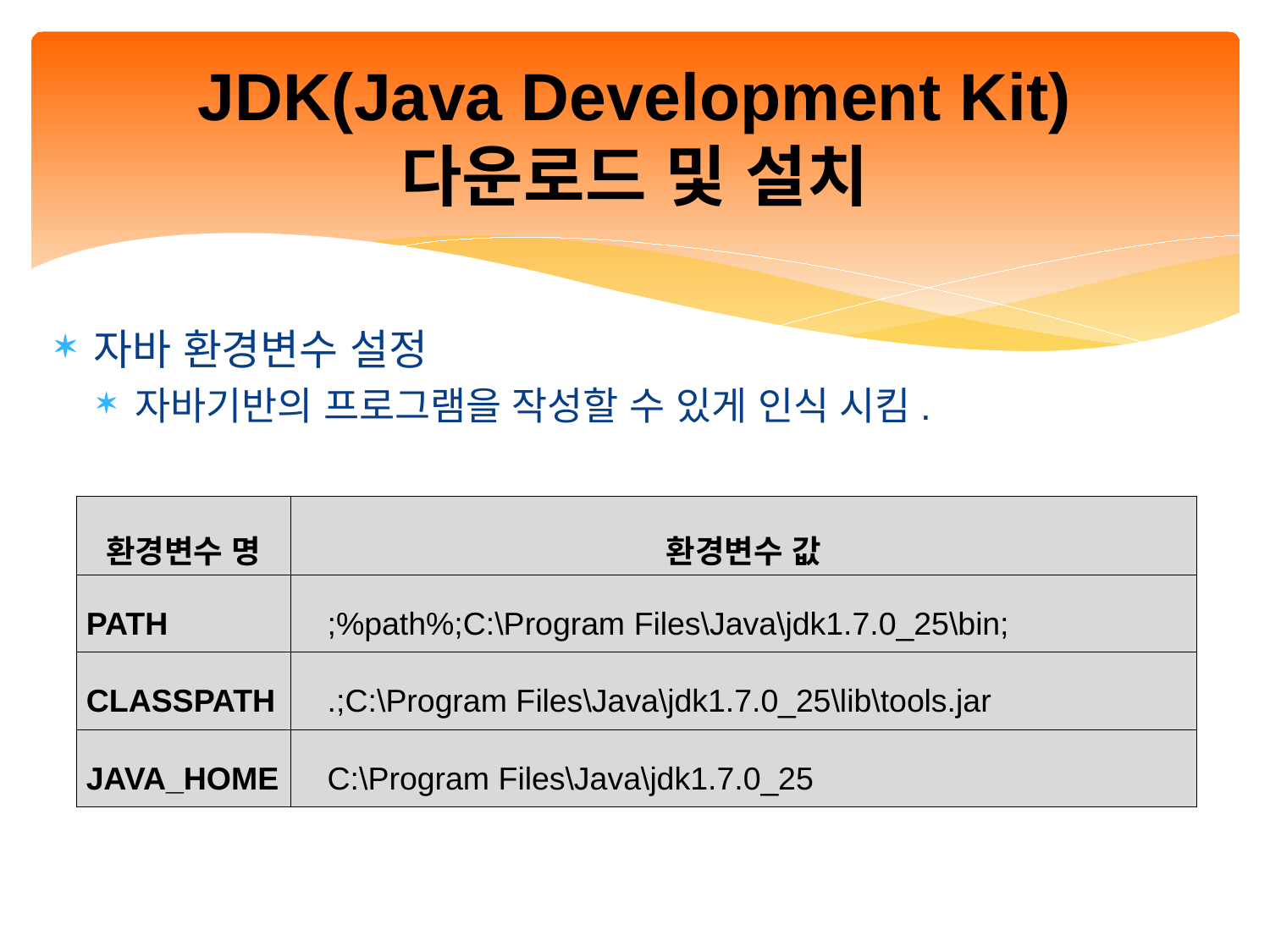

# JDK(Java Development Kit) 다운로드 및 설치
자바 환경변수 설정
자바기반의 프로그램을 작성할 수 있게 인식 시킴.
| 환경변수 명 | 환경변수 값 |
| --- | --- |
| PATH | ;%path%;C:\Program Files\Java\jdk1.7.0\_25\bin; |
| CLASSPATH | .;C:\Program Files\Java\jdk1.7.0\_25\lib\tools.jar |
| JAVA\_HOME | C:\Program Files\Java\jdk1.7.0\_25 |